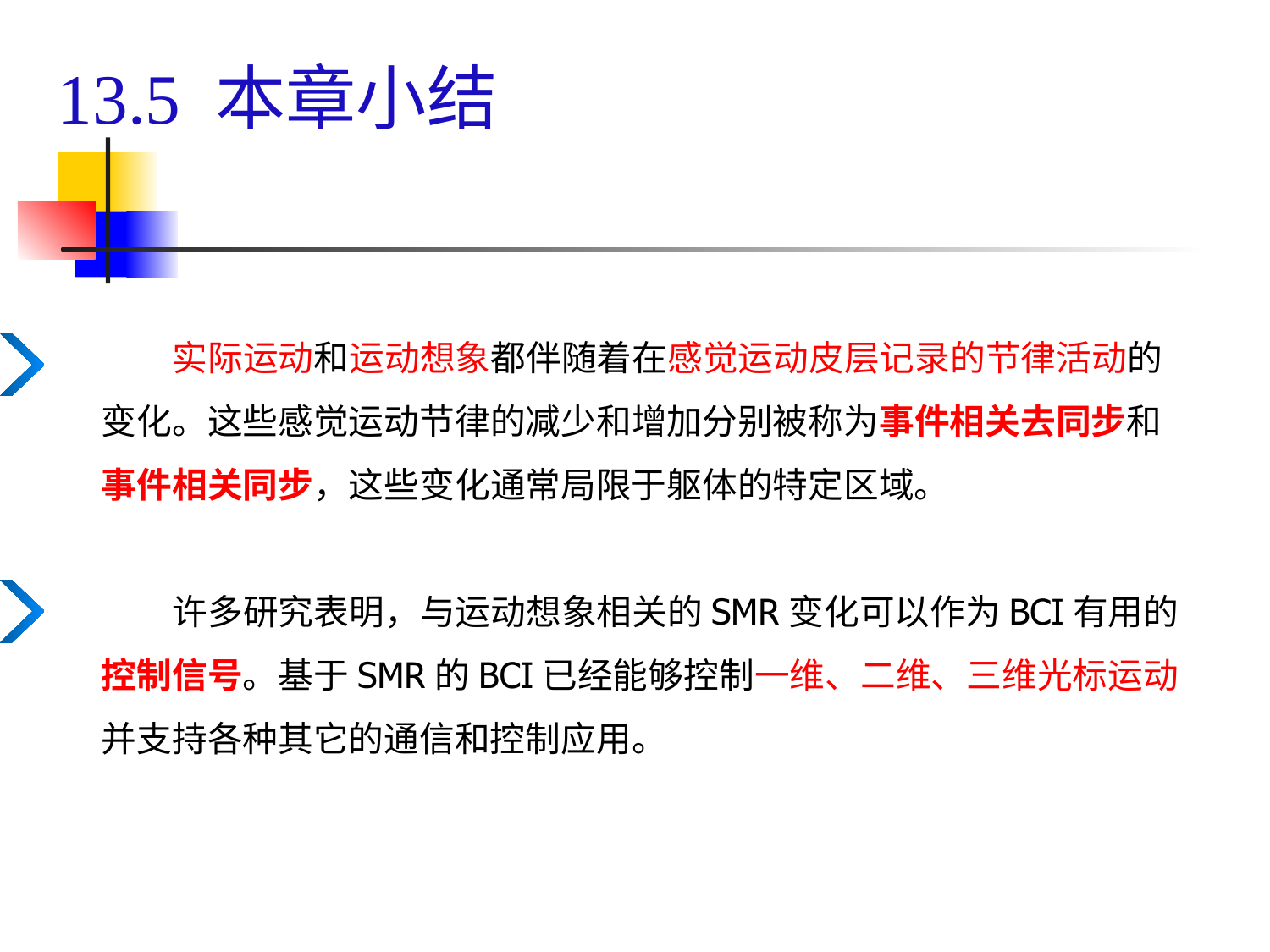

# 13.5 本章小结
        实际运动和运动想象都伴随着在感觉运动皮层记录的节律活动的变化。这些感觉运动节律的减少和增加分别被称为事件相关去同步和事件相关同步，这些变化通常局限于躯体的特定区域。

        许多研究表明，与运动想象相关的SMR变化可以作为BCI有用的控制信号。基于SMR的BCI已经能够控制一维、二维、三维光标运动并支持各种其它的通信和控制应用。